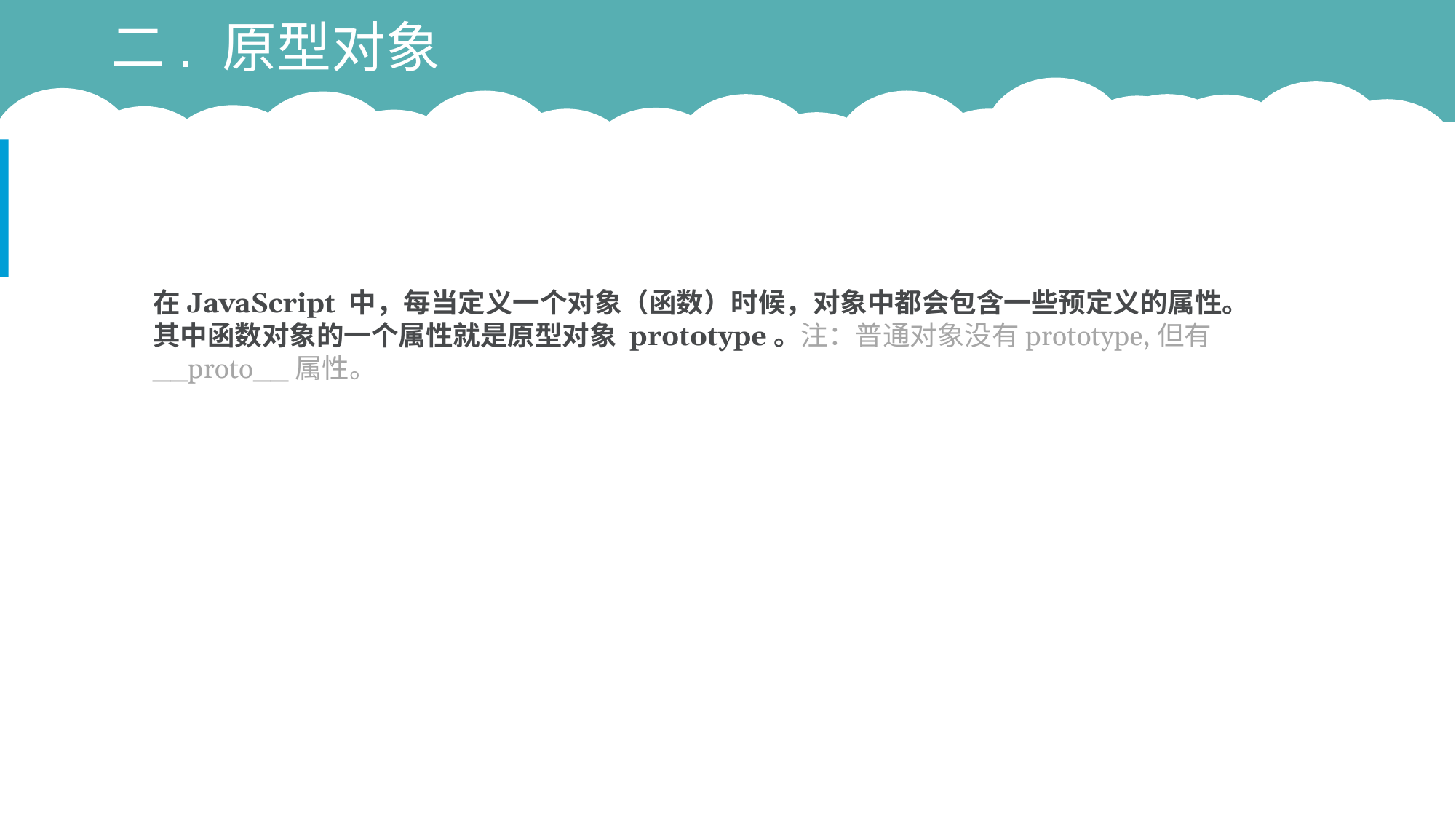

# 二. 原型对象

在JavaScript 中，每当定义一个对象（函数）时候，对象中都会包含一些预定义的属性。其中函数对象的一个属性就是原型对象 prototype。注：普通对象没有prototype,但有__proto__属性。